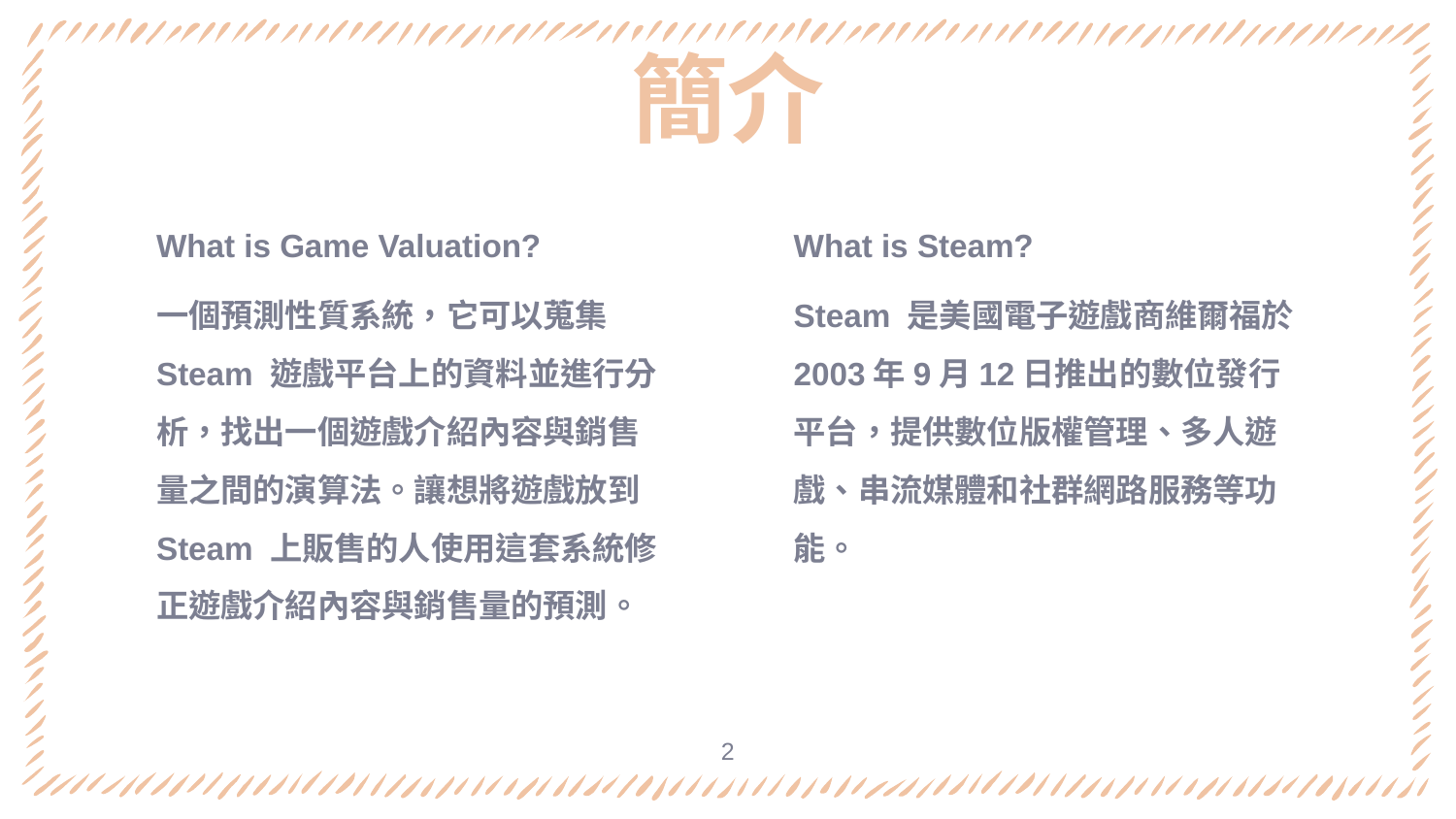

# 簡介
What is Game Valuation?
一個預測性質系統，它可以蒐集 Steam 遊戲平台上的資料並進行分析，找出一個遊戲介紹內容與銷售量之間的演算法。讓想將遊戲放到 Steam 上販售的人使用這套系統修正遊戲介紹內容與銷售量的預測。
What is Steam?
Steam 是美國電子遊戲商維爾福於2003年9月12日推出的數位發行平台，提供數位版權管理、多人遊戲、串流媒體和社群網路服務等功能。

2